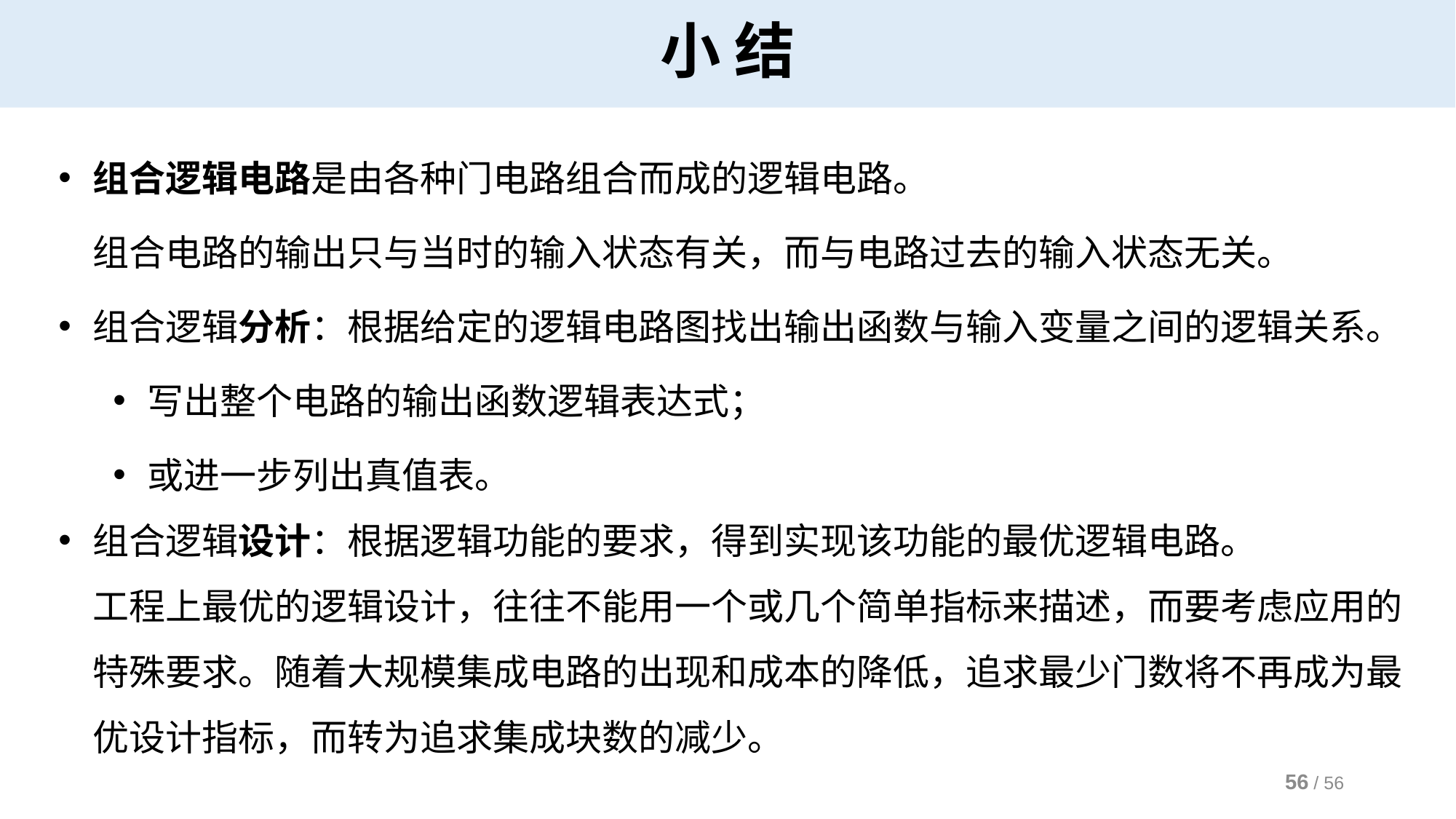

# 小 结
组合逻辑电路是由各种门电路组合而成的逻辑电路。
组合电路的输出只与当时的输入状态有关，而与电路过去的输入状态无关。
组合逻辑分析：根据给定的逻辑电路图找出输出函数与输入变量之间的逻辑关系。
写出整个电路的输出函数逻辑表达式；
或进一步列出真值表。
组合逻辑设计：根据逻辑功能的要求，得到实现该功能的最优逻辑电路。
工程上最优的逻辑设计，往往不能用一个或几个简单指标来描述，而要考虑应用的特殊要求。随着大规模集成电路的出现和成本的降低，追求最少门数将不再成为最优设计指标，而转为追求集成块数的减少。
56 / 56